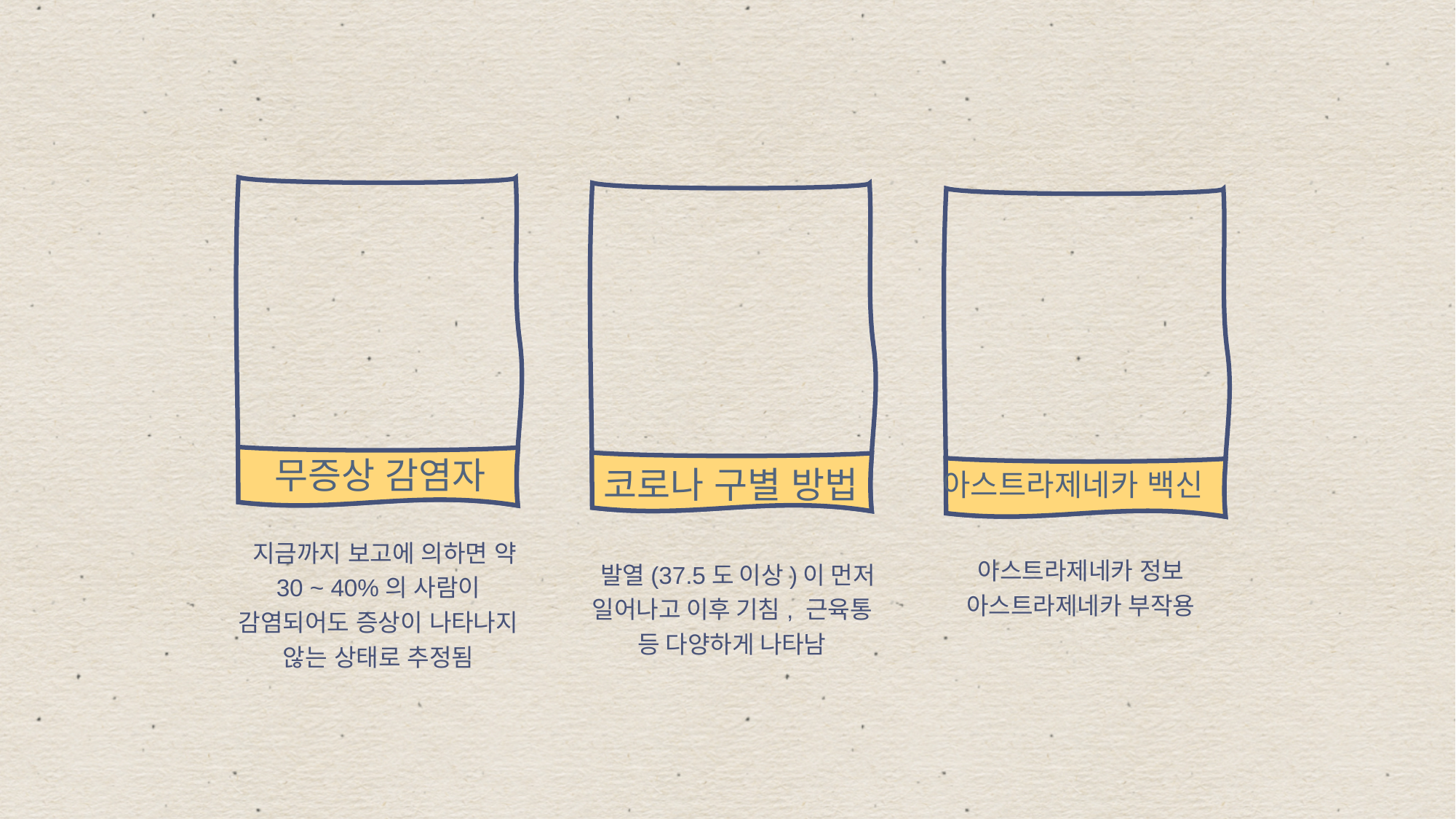

무증상 감염자
코로나 구별 방법
아스트라제네카 백신
 지금까지 보고에 의하면 약 30 ~ 40%의 사람이 감염되어도 증상이 나타나지 않는 상태로 추정됨
아스트라제네카 정보
아스트라제네카 부작용
 발열(37.5도 이상)이 먼저 일어나고 이후 기침, 근육통 등 다양하게 나타남